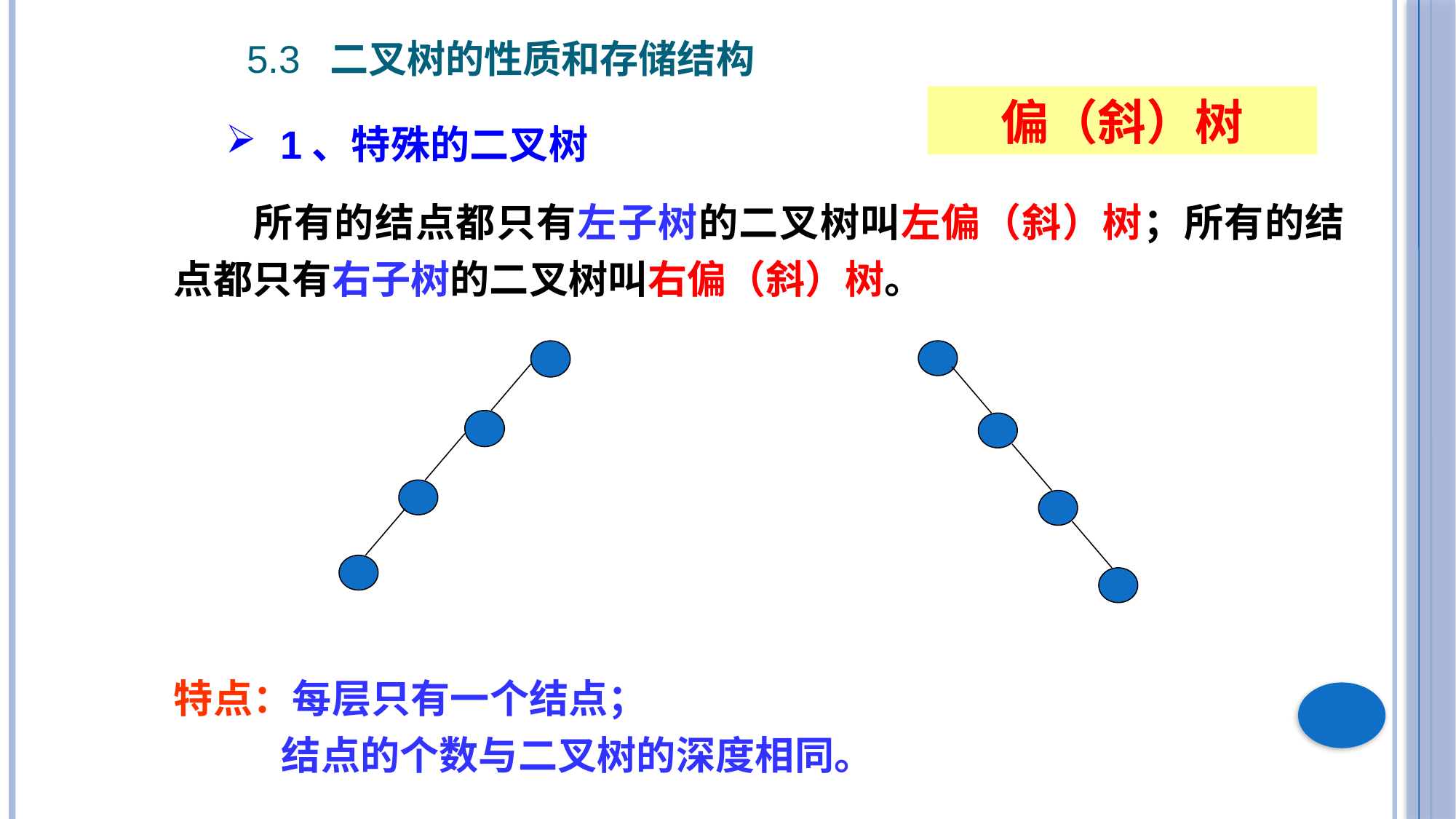

5.3  二叉树的性质和存储结构
偏（斜）树
1、特殊的二叉树
       所有的结点都只有左子树的二叉树叫左偏（斜）树；所有的结点都只有右子树的二叉树叫右偏（斜）树。

特点：每层只有一个结点；
           结点的个数与二叉树的深度相同。